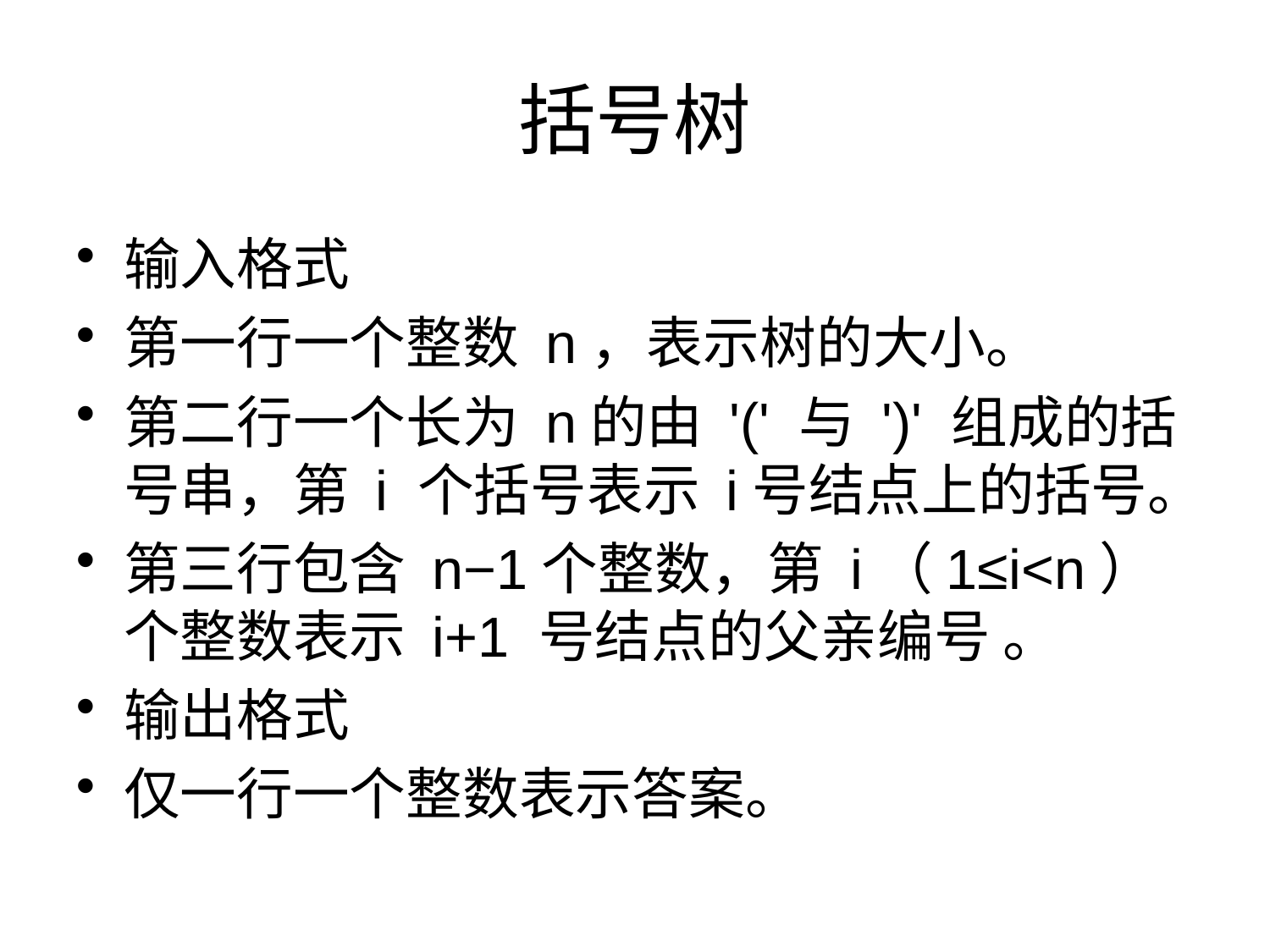

# 括号树
输入格式
第一行一个整数 n，表示树的大小。
第二行一个长为 n的由 '(' 与 ')' 组成的括号串，第 i 个括号表示 i号结点上的括号。
第三行包含 n−1个整数，第 i（1≤i<n）个整数表示 i+1 号结点的父亲编号 。
输出格式
仅一行一个整数表示答案。